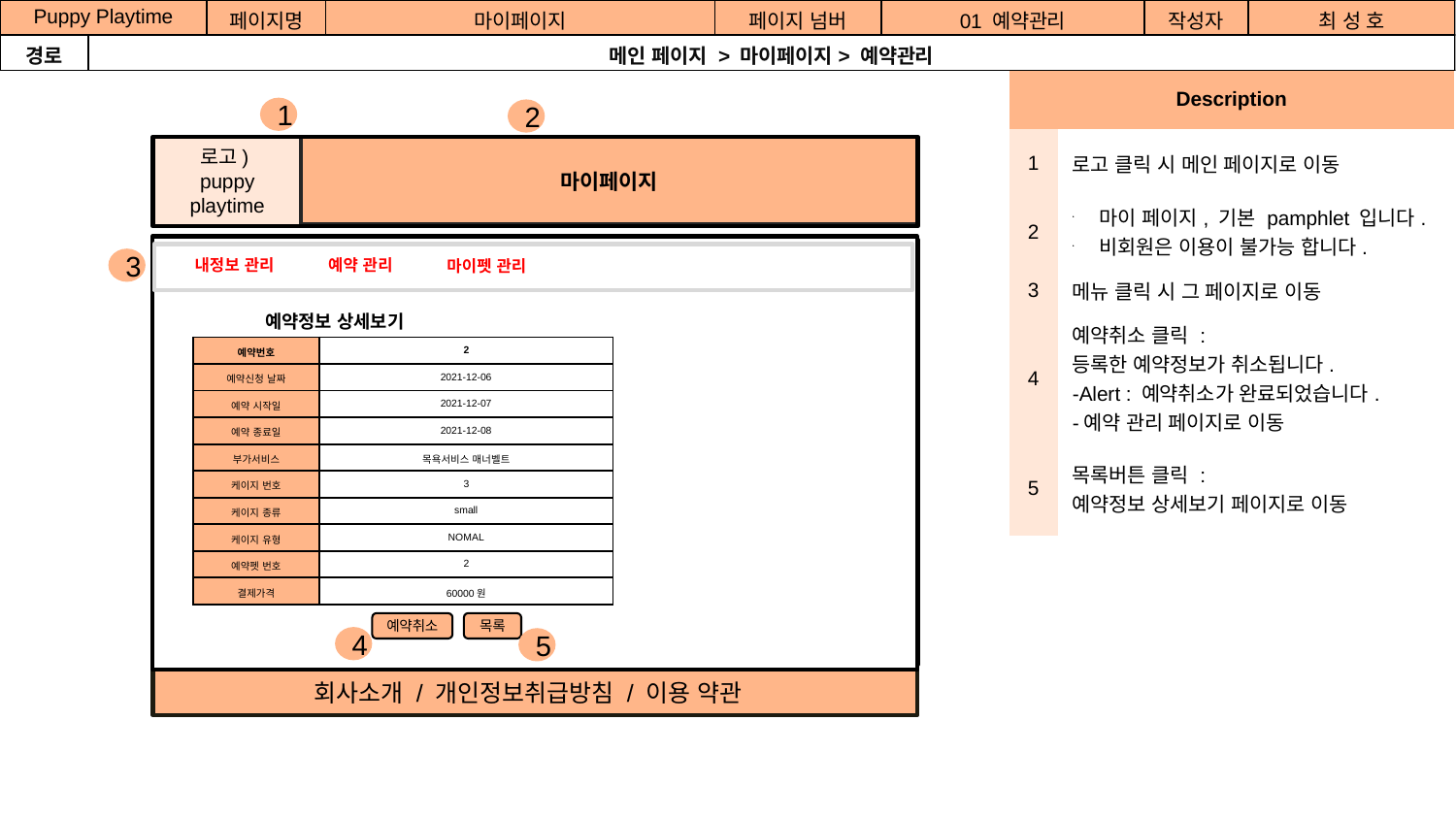

| Puppy Playtime |  | 페이지명 | 마이페이지 | 페이지 넘버 | 01 예약관리 | 작성자 | 최 성 호 |
| --- | --- | --- | --- | --- | --- | --- | --- |
| 경로 | 메인 페이지 > 마이페이지> 예약관리 |  |  |  |  |  |  |
공간(오피스) 대여 시스템
| Description |  |
| --- | --- |
| 1 | 로고 클릭 시 메인 페이지로 이동 |
| 2 | 마이 페이지, 기본 pamphlet 입니다. 비회원은 이용이 불가능 합니다. |
| 3 | 메뉴 클릭 시 그 페이지로 이동 |
| 4 | 예약취소 클릭 : 등록한 예약정보가 취소됩니다. -Alert : 예약취소가 완료되었습니다. -예약 관리 페이지로 이동 |
| 5 | 목록버튼 클릭 : 예약정보 상세보기 페이지로 이동 |
1
2
마이페이지
로고)
puppy
playtime
회사소개 / 개인정보취급방침 / 이용 약관

<main-content>
사용가이드

내정보 관리
예약 관리
마이펫 관리
3
4
예약정보 상세보기
| 예약번호 | 2 |
| --- | --- |
| 예약신청 날짜 | 2021-12-06 |
| 예약 시작일 | 2021-12-07 |
| 예약 종료일 | 2021-12-08 |
| 부가서비스 | 목욕서비스 매너벨트 |
| 케이지 번호 | 3 |
| 케이지 종류 | small |
| 케이지 유형 | NOMAL |
| 예약펫 번호 | 2 |
| 결제가격 | 60000원 |
예약취소
목록
4
5